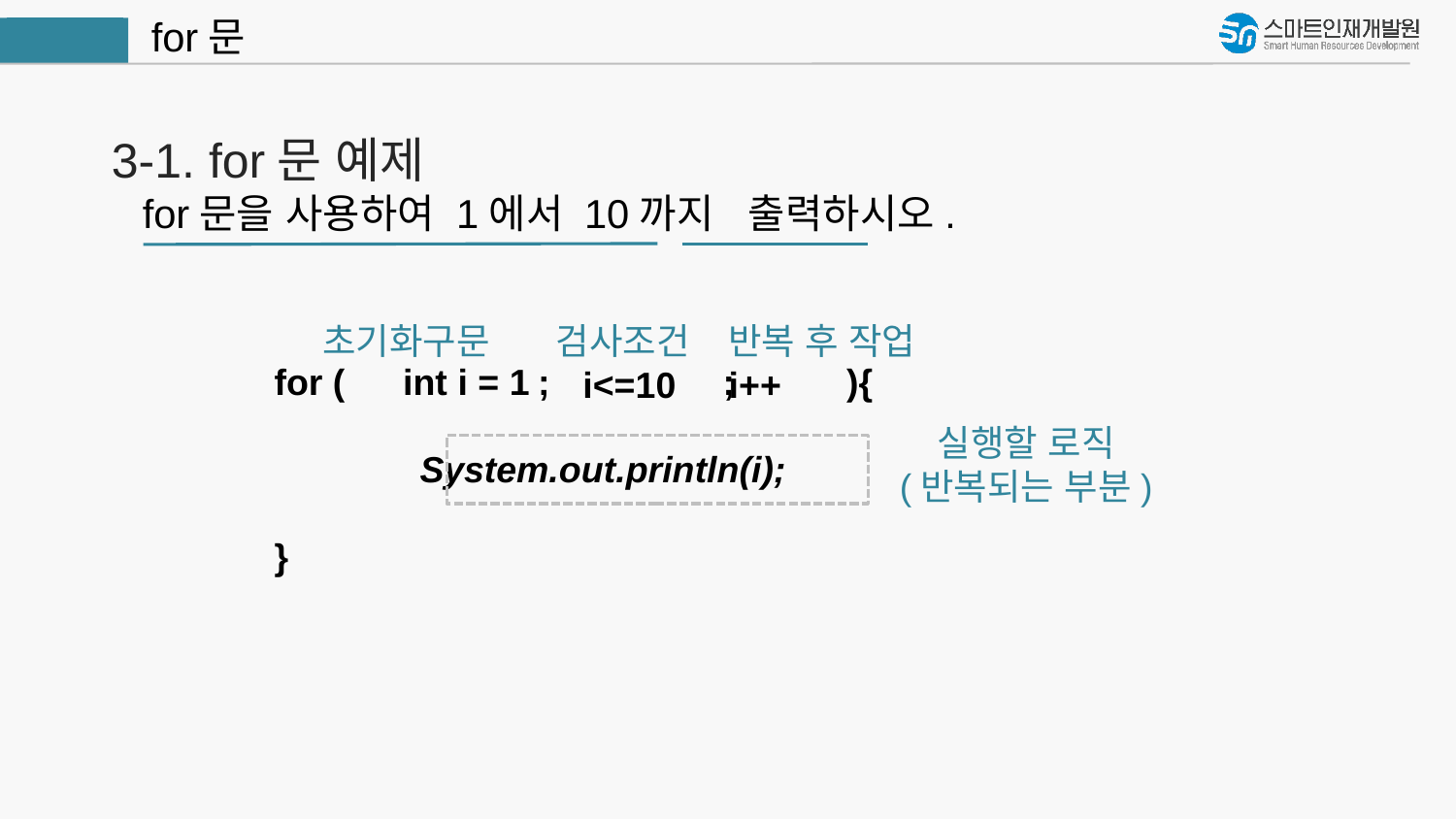

for문

Java
3-1. for문 예제
for문을 사용하여 1에서 10까지   출력하시오.
초기화구문
검사조건
반복 후 작업
int i = 1
for (                   ;                 ;           ){

	System.out.println(i);

}
i<=10
i++
실행할 로직
(반복되는 부분)